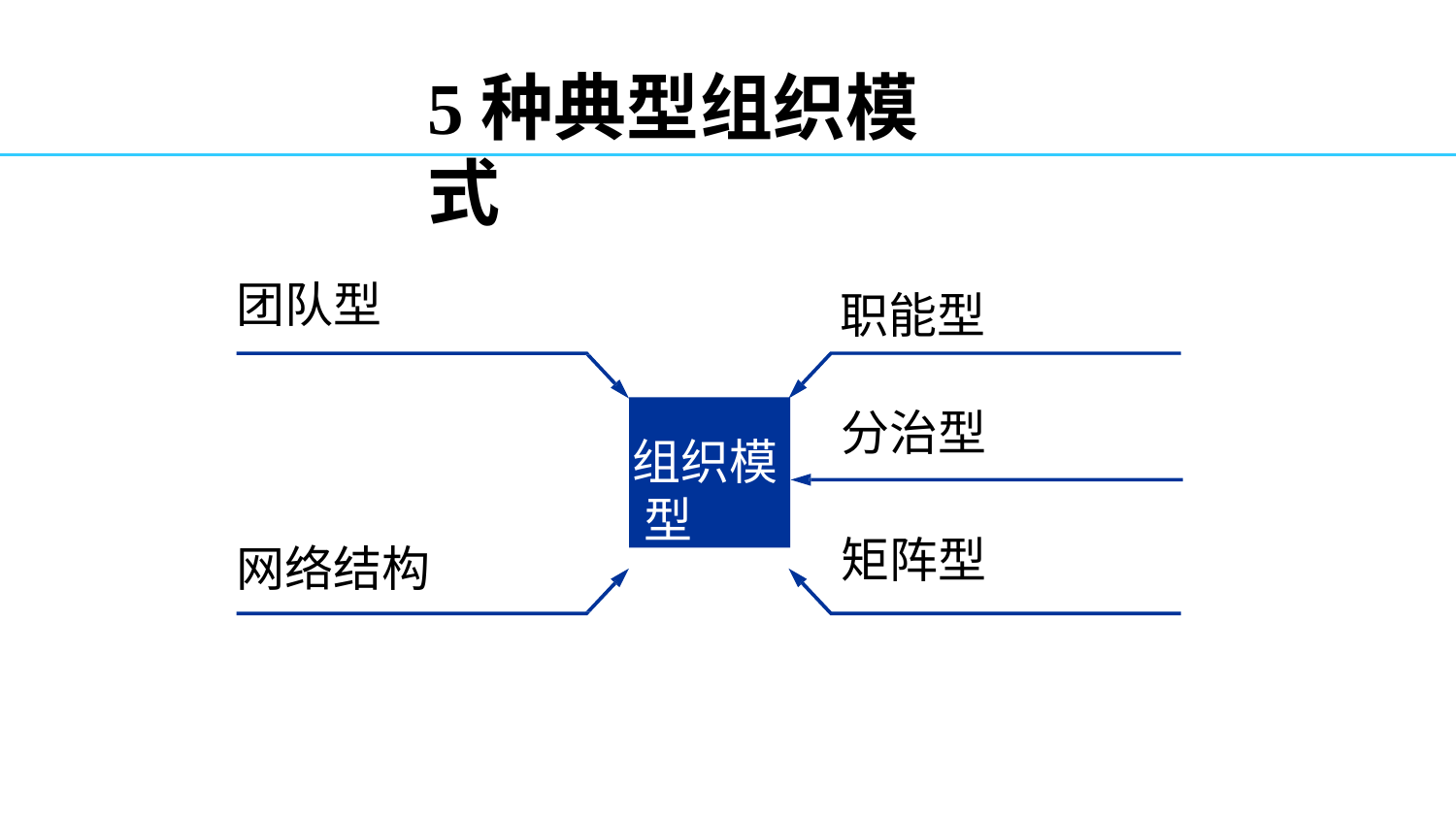

# 5种典型组织模式
团队型
职能型

组织模  型
分治型

矩阵型
网络结构